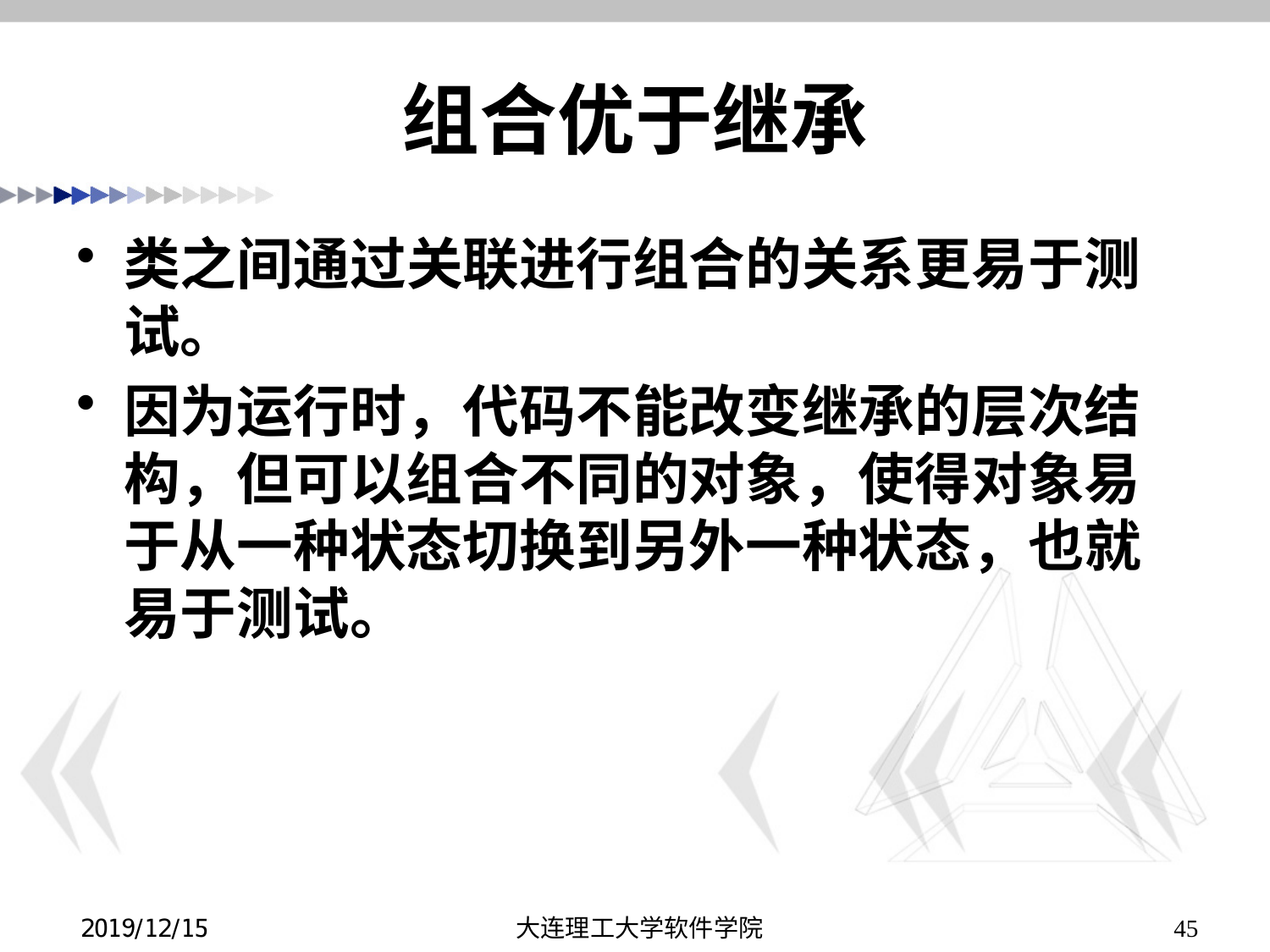

# 组合优于继承
类之间通过关联进行组合的关系更易于测试。
因为运行时，代码不能改变继承的层次结构，但可以组合不同的对象，使得对象易于从一种状态切换到另外一种状态，也就易于测试。
2019/12/15
大连理工大学软件学院
45